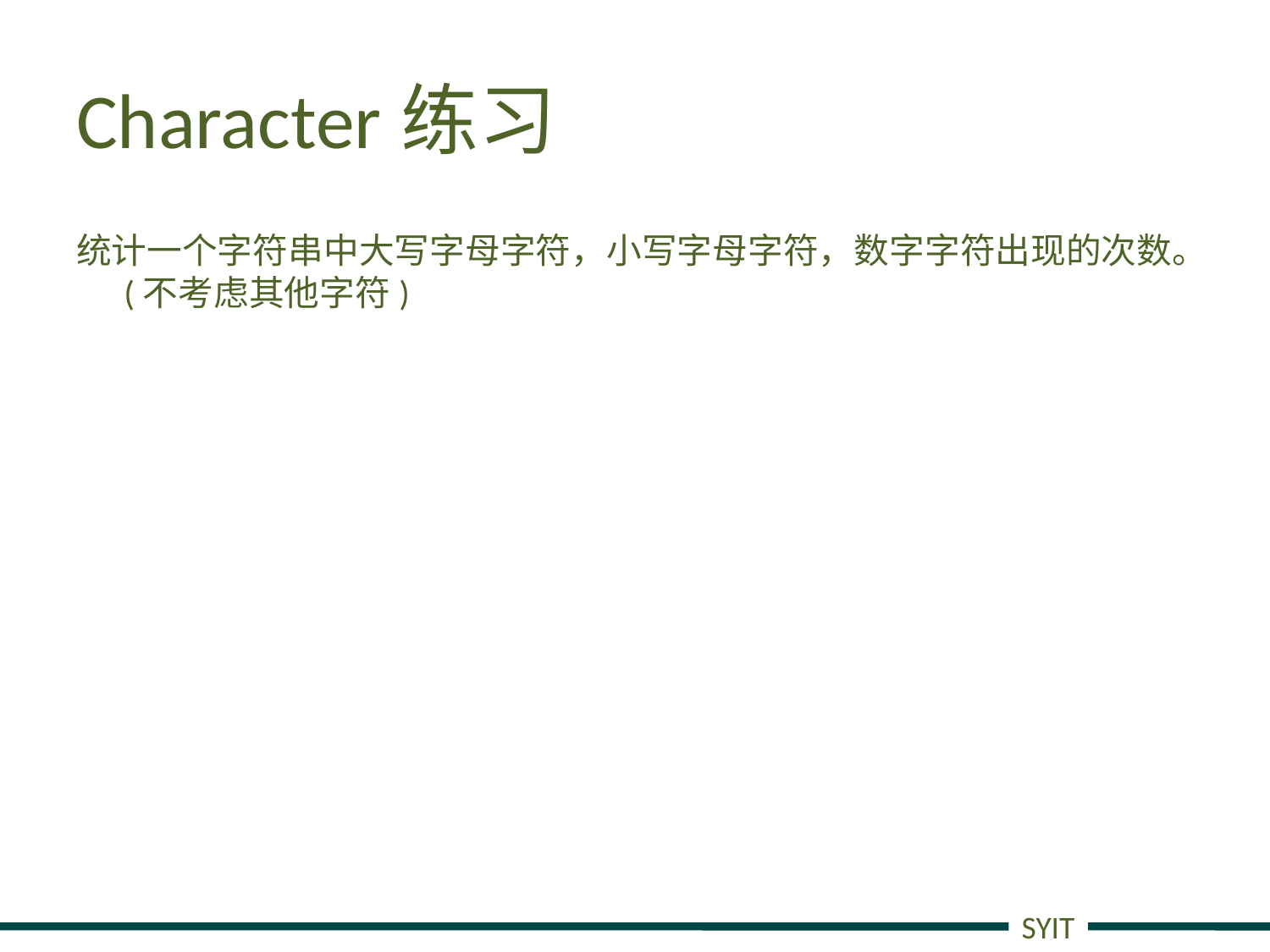

# Character练习
统计一个字符串中大写字母字符，小写字母字符，数字字符出现的次数。(不考虑其他字符)
SYIT